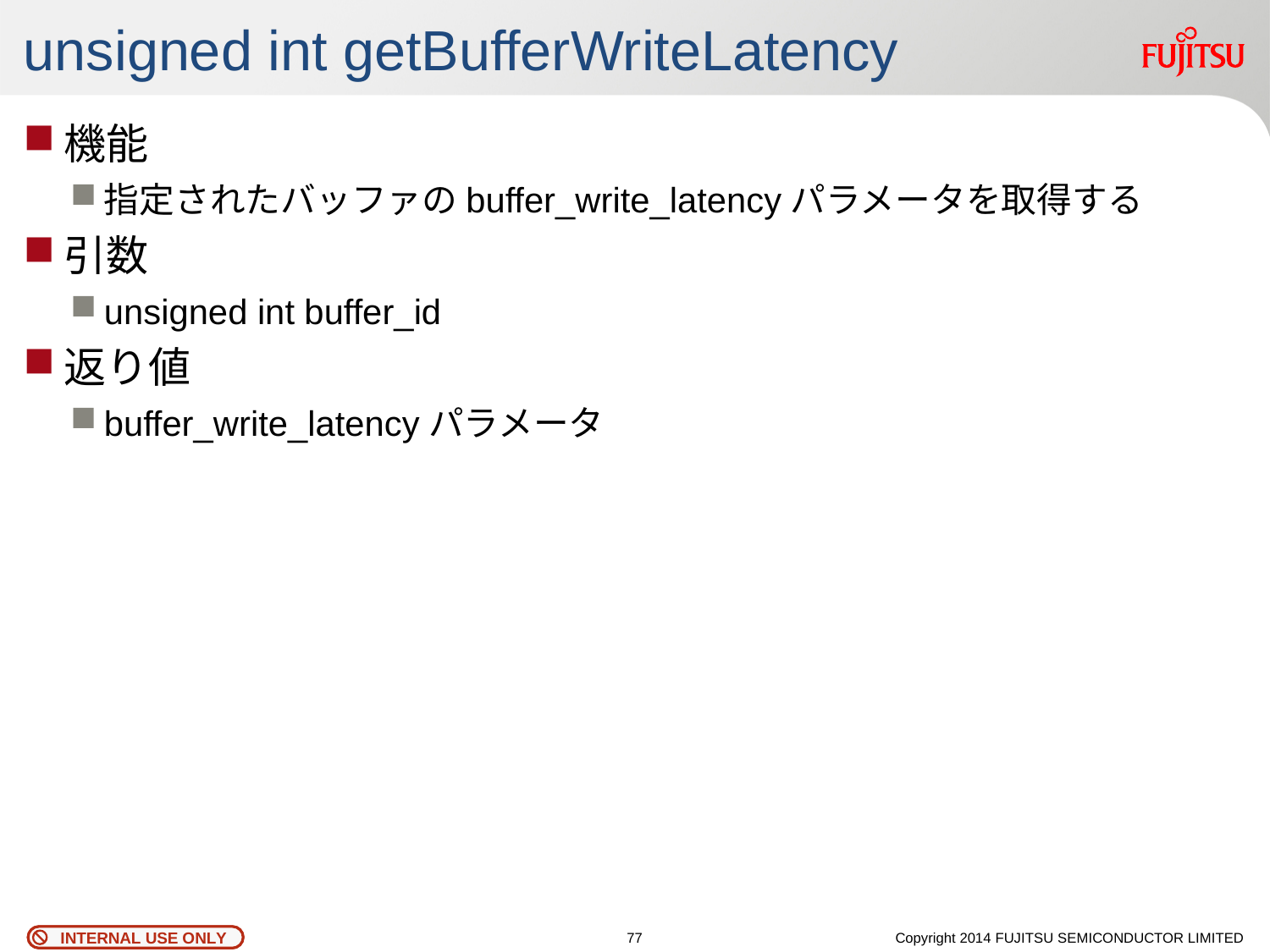

# unsigned int getBufferWriteLatency
機能
指定されたバッファのbuffer_write_latencyパラメータを取得する
引数
unsigned int buffer_id
返り値
buffer_write_latencyパラメータ

77
Copyright 2014 FUJITSU SEMICONDUCTOR LIMITED